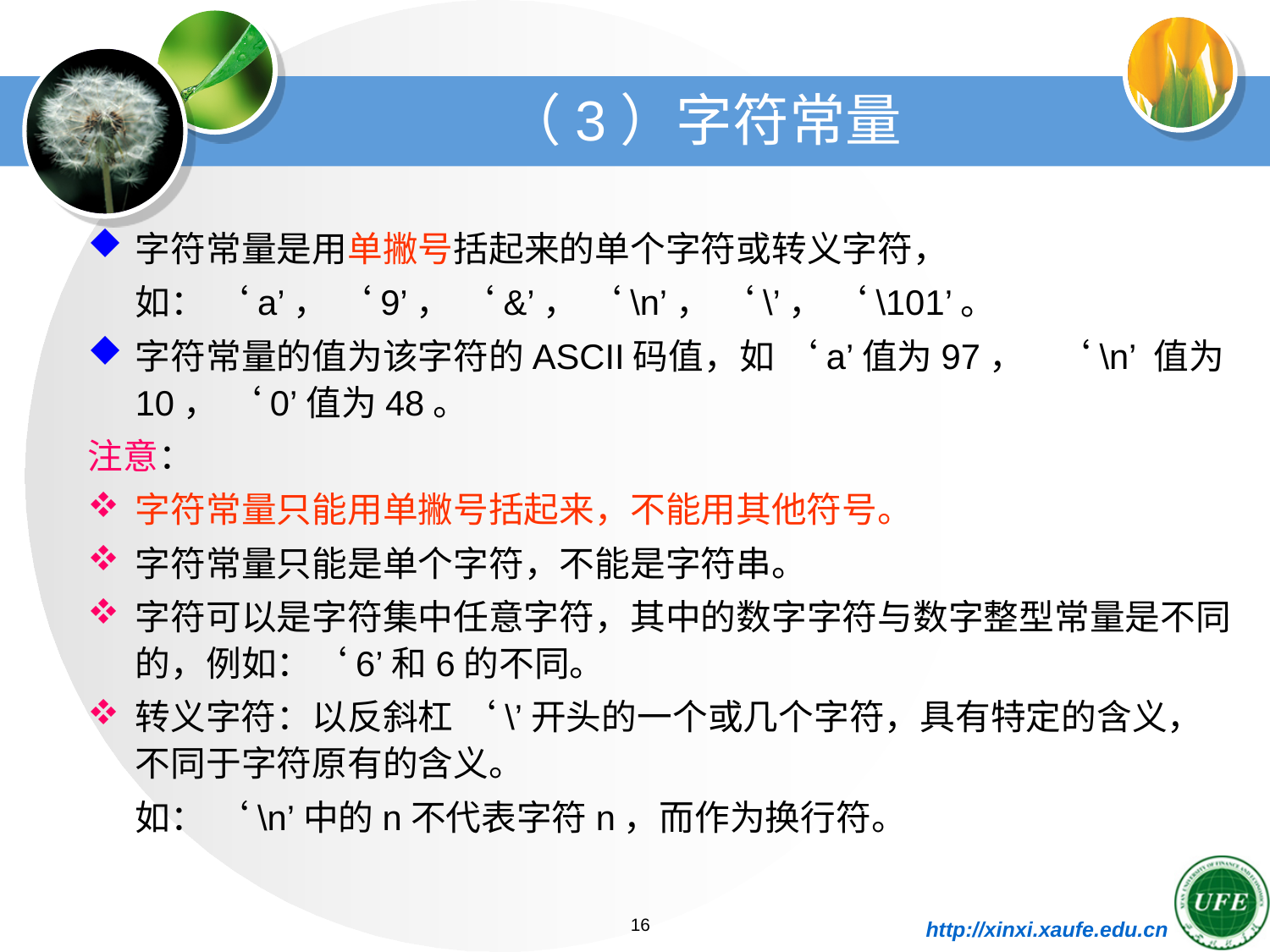

# （3）字符常量
字符常量是用单撇号括起来的单个字符或转义字符，
     如： ‘a’， ‘9’， ‘&’， ‘\n’， ‘\’， ‘\101’。
字符常量的值为该字符的ASCII码值，如 ‘a’值为97，    ‘\n’ 值为10， ‘0’值为48。
注意：
字符常量只能用单撇号括起来，不能用其他符号。
字符常量只能是单个字符，不能是字符串。
字符可以是字符集中任意字符，其中的数字字符与数字整型常量是不同的，例如：‘6’和6的不同。
转义字符：以反斜杠 ‘\’开头的一个或几个字符，具有特定的含义，不同于字符原有的含义。
     如： ‘\n’中的n不代表字符n，而作为换行符。
16
http://xinxi.xaufe.edu.cn